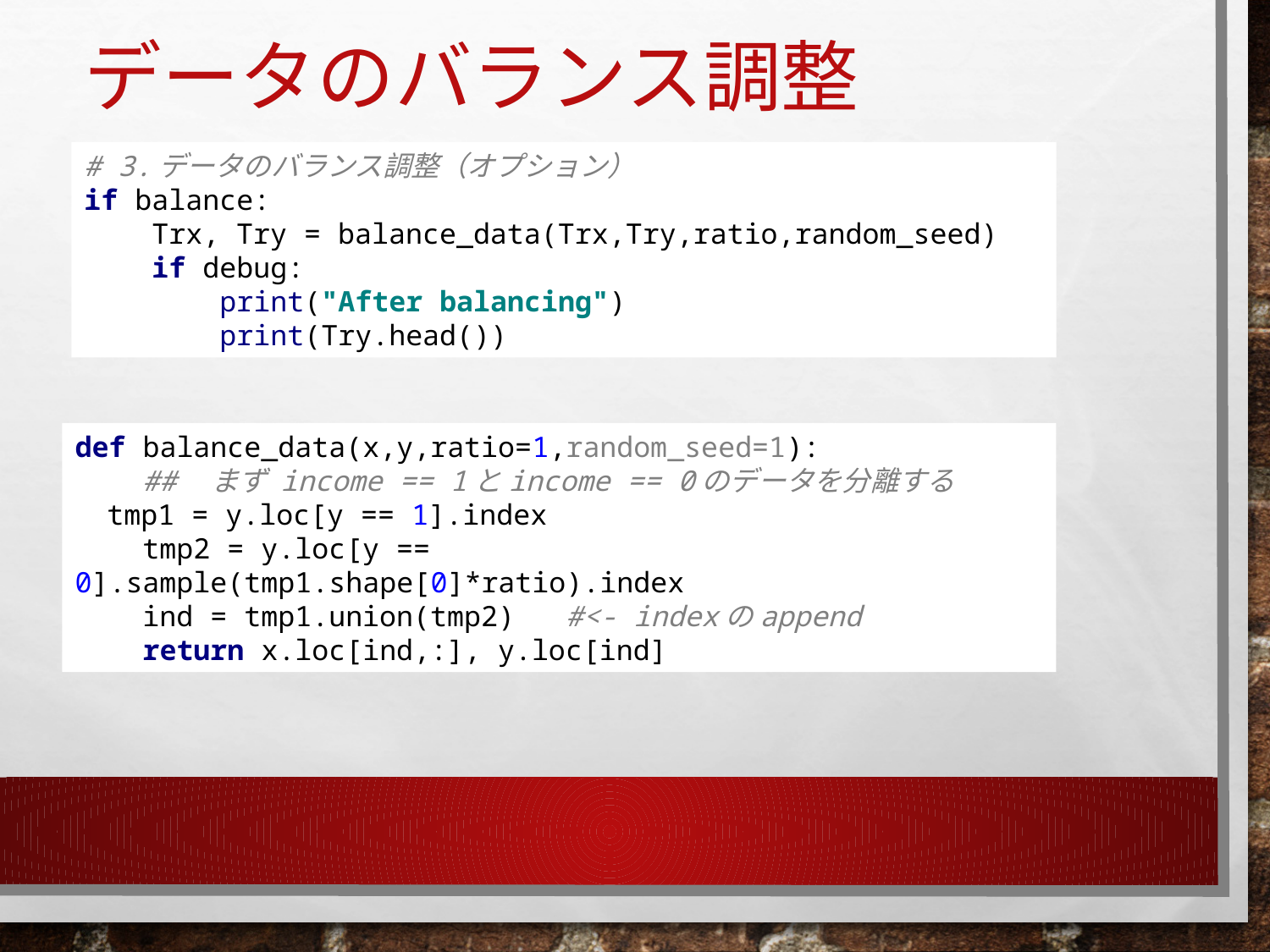

# データのバランス調整
# 3.データのバランス調整（オプション） if balance: Trx, Try = balance_data(Trx,Try,ratio,random_seed) if debug: print("After balancing") print(Try.head())
def balance_data(x,y,ratio=1,random_seed=1):
    ##　まず income == 1とincome == 0のデータを分離する
    tmp1 = y.loc[y == 1].index
    tmp2 = y.loc[y == 0].sample(tmp1.shape[0]*ratio).index
    ind = tmp1.union(tmp2)   #<- indexのappend
    return x.loc[ind,:], y.loc[ind]